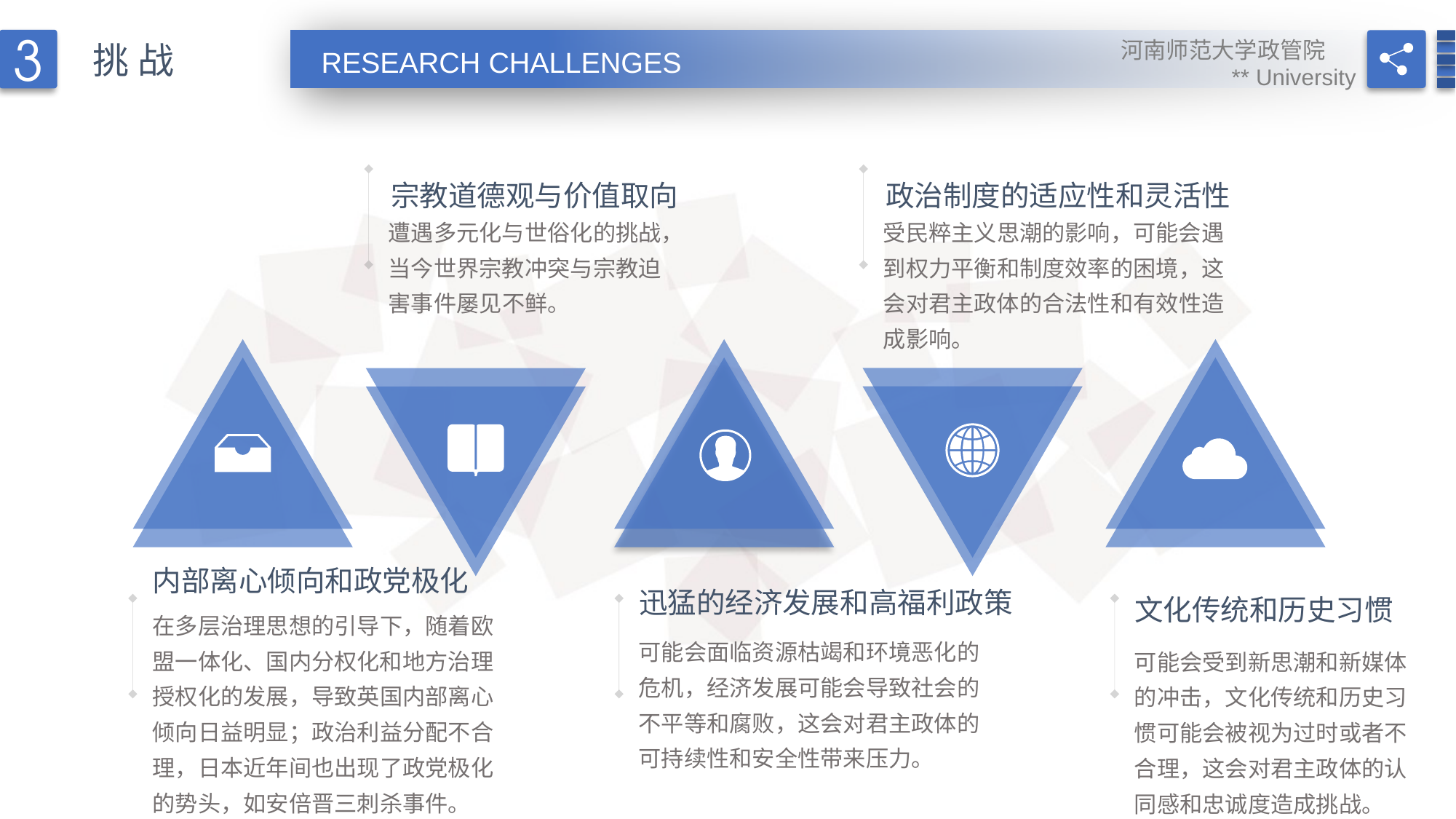

3
河南师范大学政管院
** University

挑战
RESEARCH CHALLENGES
宗教道德观与价值取向
政治制度的适应性和灵活性
遭遇多元化与世俗化的挑战，当今世界宗教冲突与宗教迫害事件屡见不鲜。
受民粹主义思潮的影响，可能会遇到权力平衡和制度效率的困境，这会对君主政体的合法性和有效性造成影响。

内部离心倾向和政党极化
迅猛的经济发展和高福利政策
文化传统和历史习惯
在多层治理思想的引导下，随着欧盟一体化、国内分权化和地方治理授权化的发展，导致英国内部离心倾向日益明显；政治利益分配不合理，日本近年间也出现了政党极化的势头，如安倍晋三刺杀事件。
可能会面临资源枯竭和环境恶化的危机，经济发展可能会导致社会的不平等和腐败，这会对君主政体的可持续性和安全性带来压力。
可能会受到新思潮和新媒体的冲击，文化传统和历史习惯可能会被视为过时或者不合理，这会对君主政体的认同感和忠诚度造成挑战。